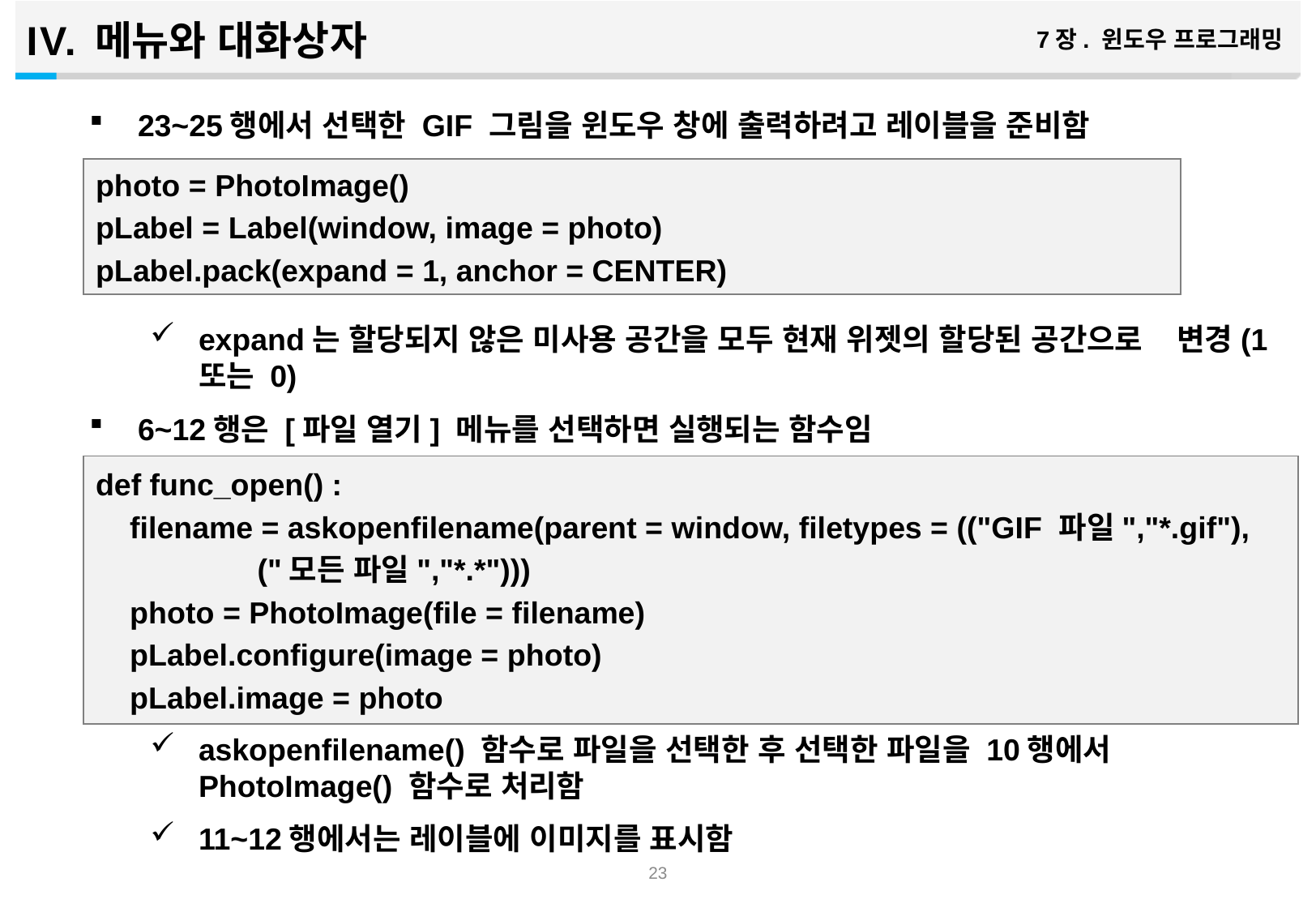

메뉴와 대화상자
7장. 윈도우 프로그래밍
23~25행에서 선택한 GIF 그림을 윈도우 창에 출력하려고 레이블을 준비함

expand는 할당되지 않은 미사용 공간을 모두 현재 위젯의 할당된 공간으로    변경(1 또는 0)
6~12행은 [파일 열기] 메뉴를 선택하면 실행되는 함수임

askopenfilename() 함수로 파일을 선택한 후 선택한 파일을 10행에서 PhotoImage() 함수로 처리함
11~12행에서는 레이블에 이미지를 표시함
photo = PhotoImage()
pLabel = Label(window, image = photo)
pLabel.pack(expand = 1, anchor = CENTER)
def func_open() :
    filename = askopenfilename(parent = window, filetypes = (("GIF 파일","*.gif"),
                   ("모든 파일","*.*")))
    photo = PhotoImage(file = filename)
    pLabel.configure(image = photo)
    pLabel.image = photo
23